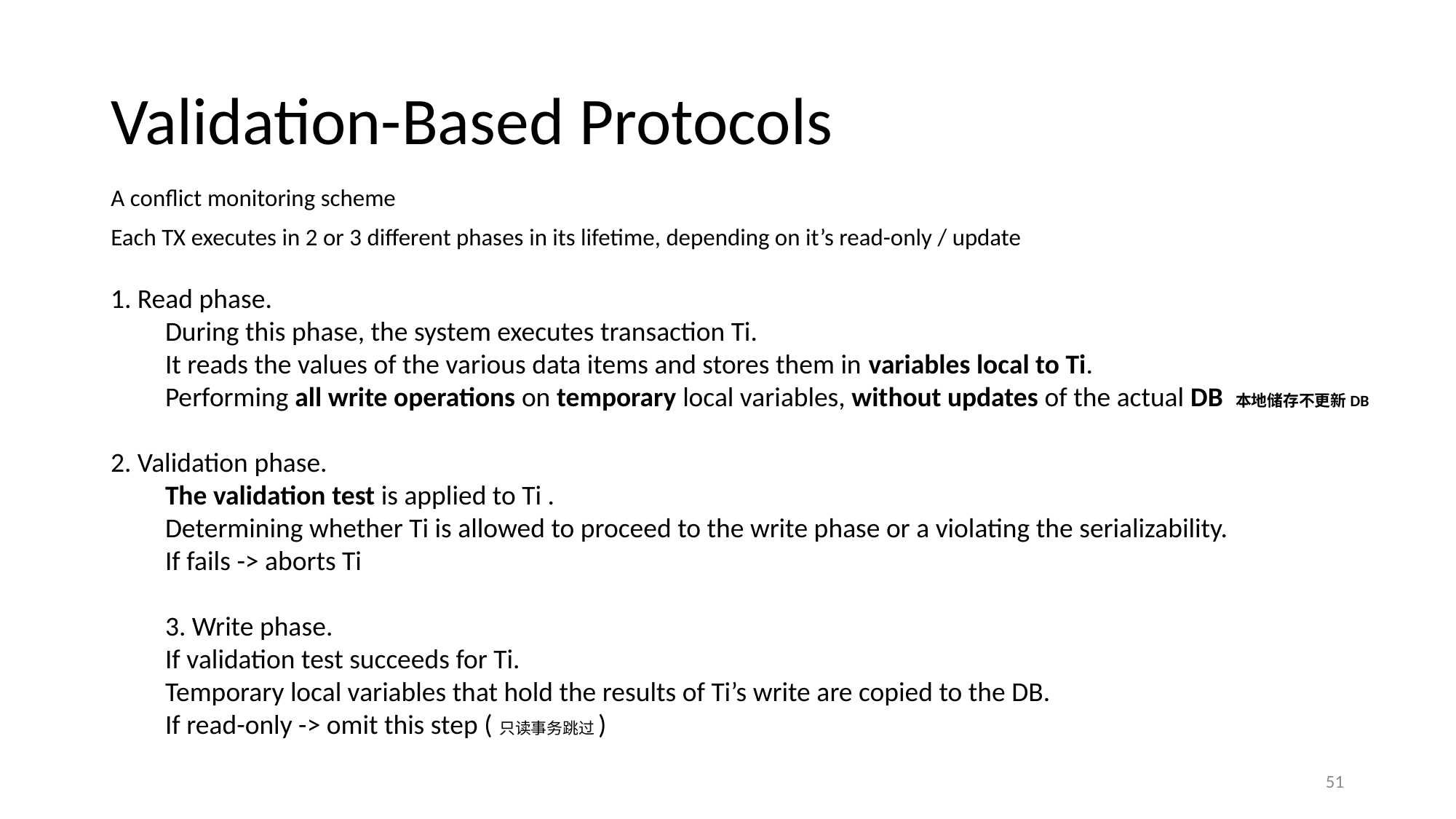

# Validation-Based Protocols
A conflict monitoring scheme
Each TX executes in 2 or 3 different phases in its lifetime, depending on it’s read-only / update
1. Read phase.
During this phase, the system executes transaction Ti.
It reads the values of the various data items and stores them in variables local to Ti.
Performing all write operations on temporary local variables, without updates of the actual DB 本地储存不更新DB

2. Validation phase.
The validation test is applied to Ti .
Determining whether Ti is allowed to proceed to the write phase or a violating the serializability.
If fails -> aborts Ti

3. Write phase.
If validation test succeeds for Ti.
Temporary local variables that hold the results of Ti’s write are copied to the DB.
If read-only -> omit this step (只读事务跳过)
51